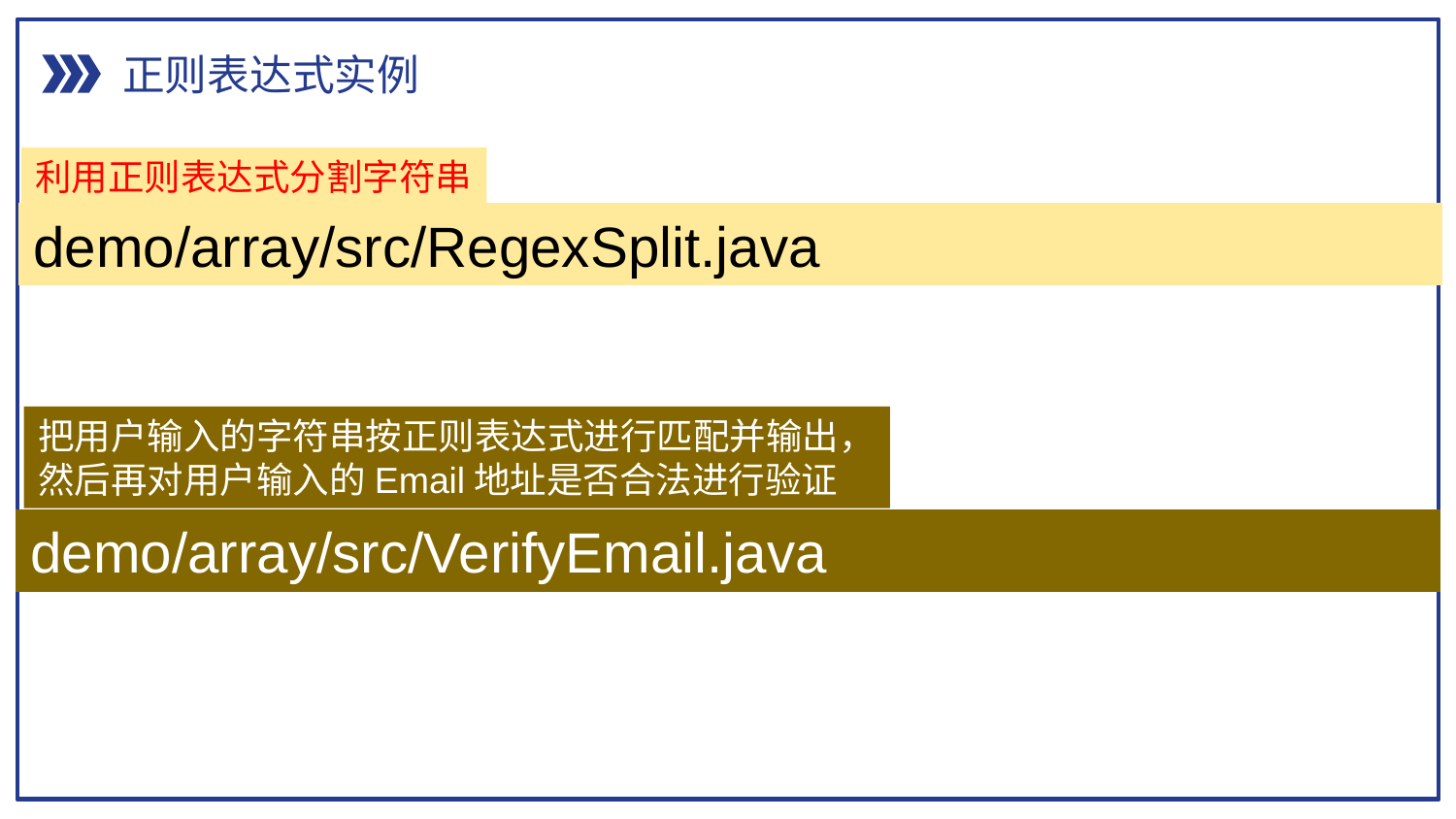

正则表达式实例

利用正则表达式分割字符串
demo/array/src/RegexSplit.java
把用户输入的字符串按正则表达式进行匹配并输出，
然后再对用户输入的Email地址是否合法进行验证
demo/array/src/VerifyEmail.java